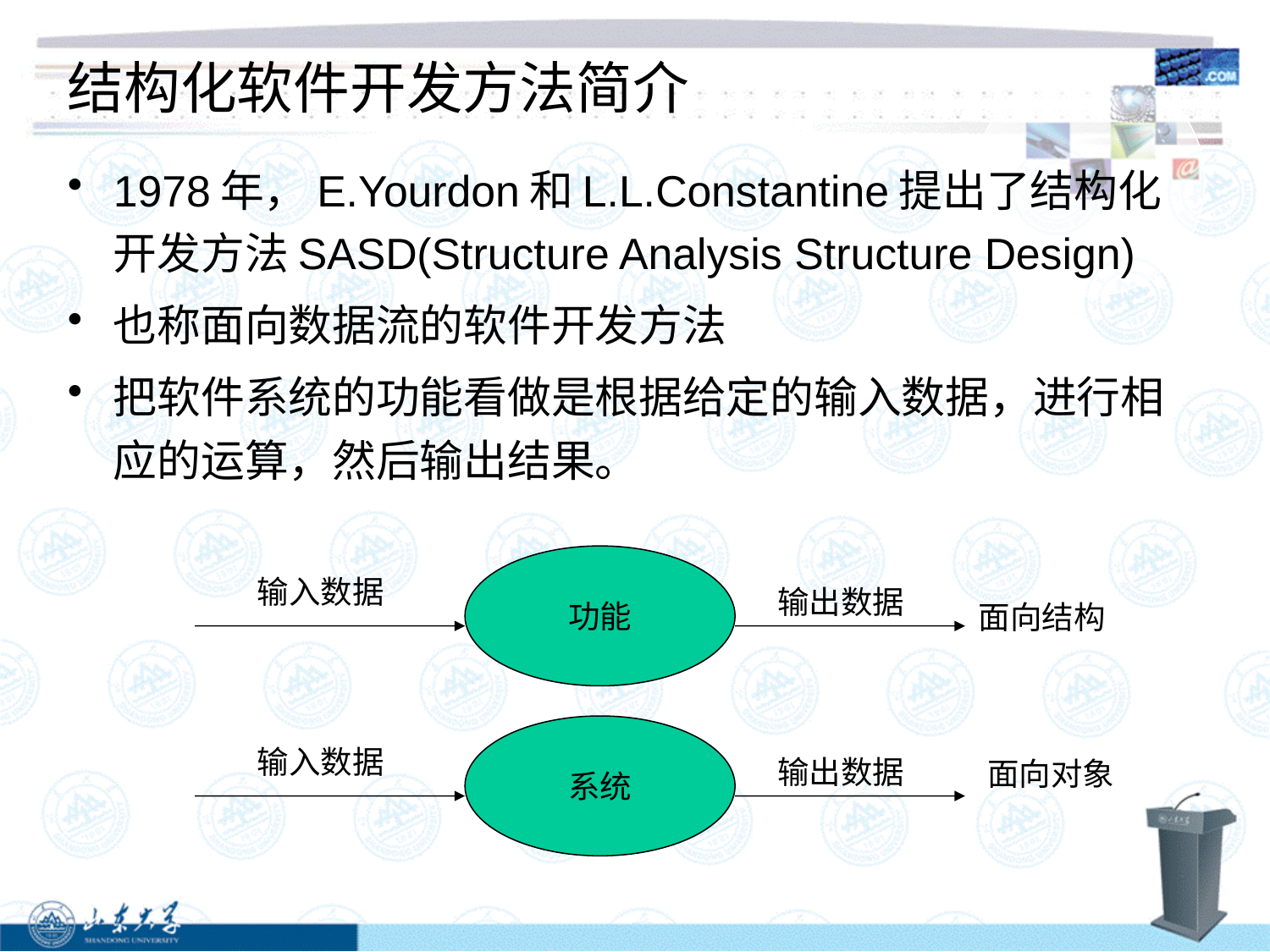

# 结构化软件开发方法简介
1978年，E.Yourdon和L.L.Constantine提出了结构化开发方法SASD(Structure Analysis Structure Design)
也称面向数据流的软件开发方法
把软件系统的功能看做是根据给定的输入数据，进行相应的运算，然后输出结果。
功能
输入数据
输出数据
面向结构

系统
输入数据
输出数据
面向对象